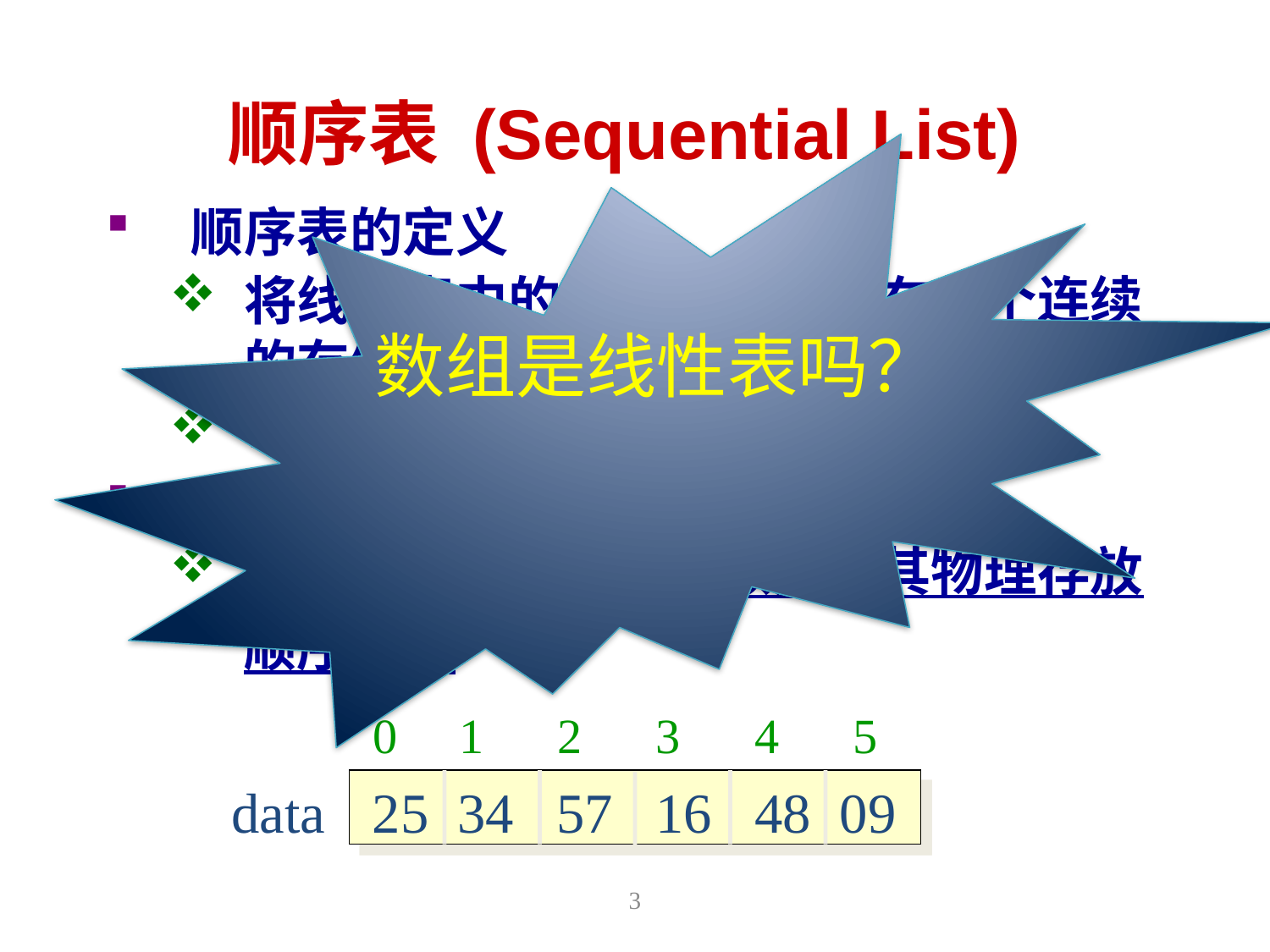

# 顺序表 (Sequential List)
数组是线性表吗？
顺序表的定义
将线性表中的元素相继存放在一个连续的存储空间中。
可利用一维数组描述存储结构
顺序表的特点
所有元素的逻辑先后顺序与其物理存放顺序一致
0     1      2      3      4      5
data

25  34   57   16   48  09

3